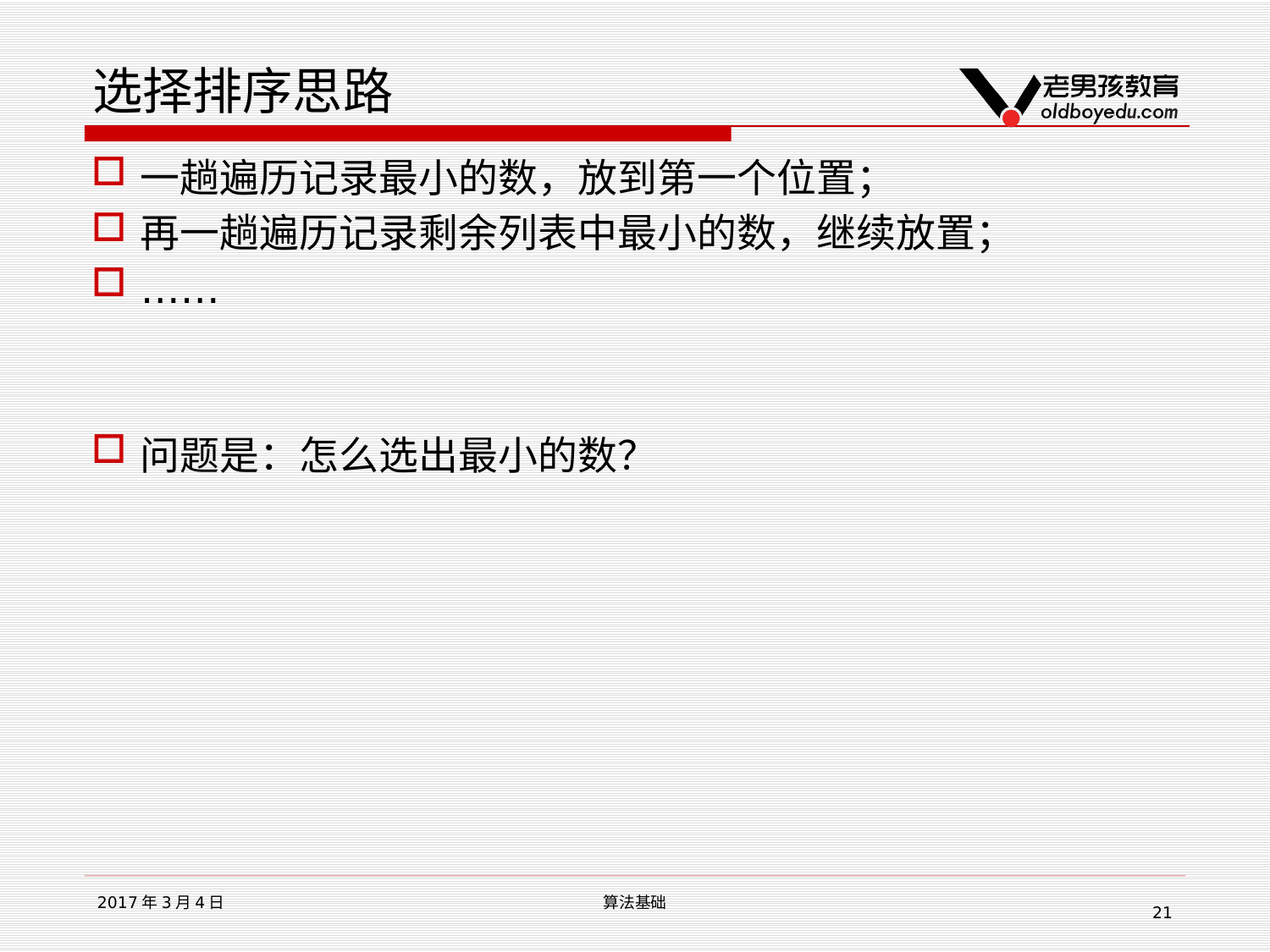

# 选择排序思路
一趟遍历记录最小的数，放到第一个位置；
再一趟遍历记录剩余列表中最小的数，继续放置；
……

问题是：怎么选出最小的数？
2017年3月4日
算法基础
21